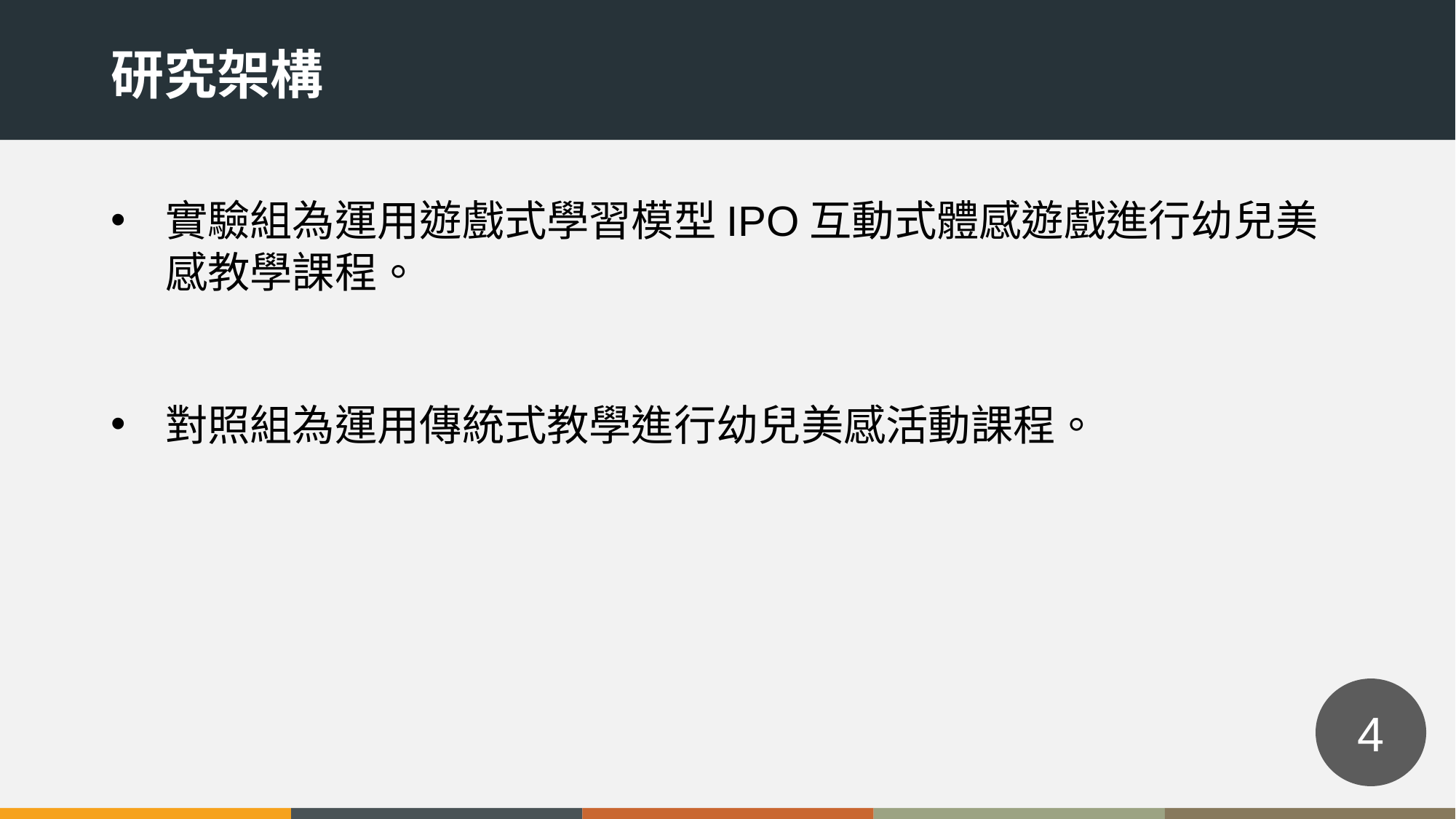

研究架構
實驗組為運用遊戲式學習模型IPO互動式體感遊戲進行幼兒美感教學課程。

對照組為運用傳統式教學進行幼兒美感活動課程。

4